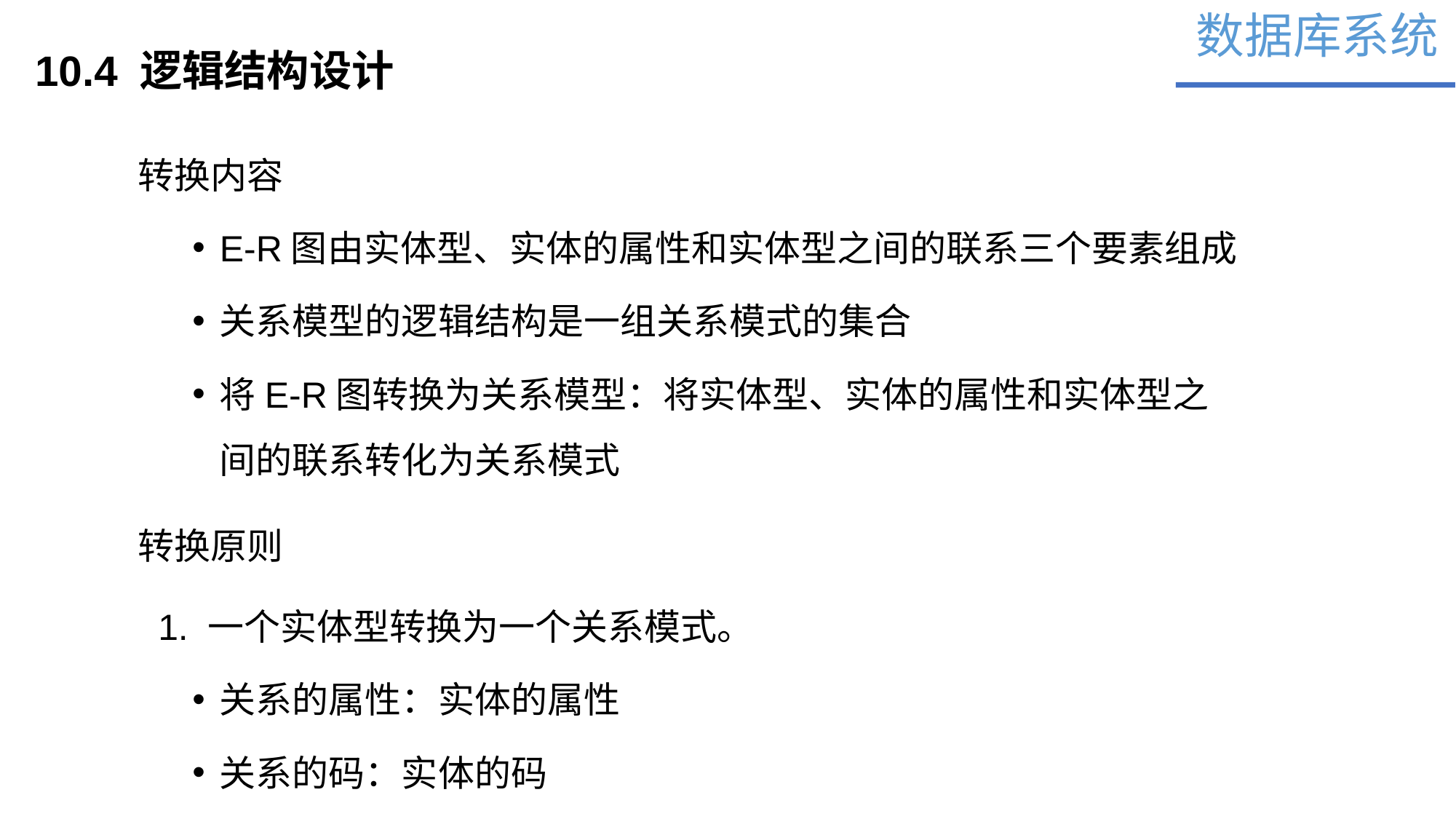

数据库系统
10.4 逻辑结构设计

转换内容
E-R图由实体型、实体的属性和实体型之间的联系三个要素组成
关系模型的逻辑结构是一组关系模式的集合
将E-R图转换为关系模型：将实体型、实体的属性和实体型之间的联系转化为关系模式
转换原则
  1. 一个实体型转换为一个关系模式。
关系的属性：实体的属性
关系的码：实体的码